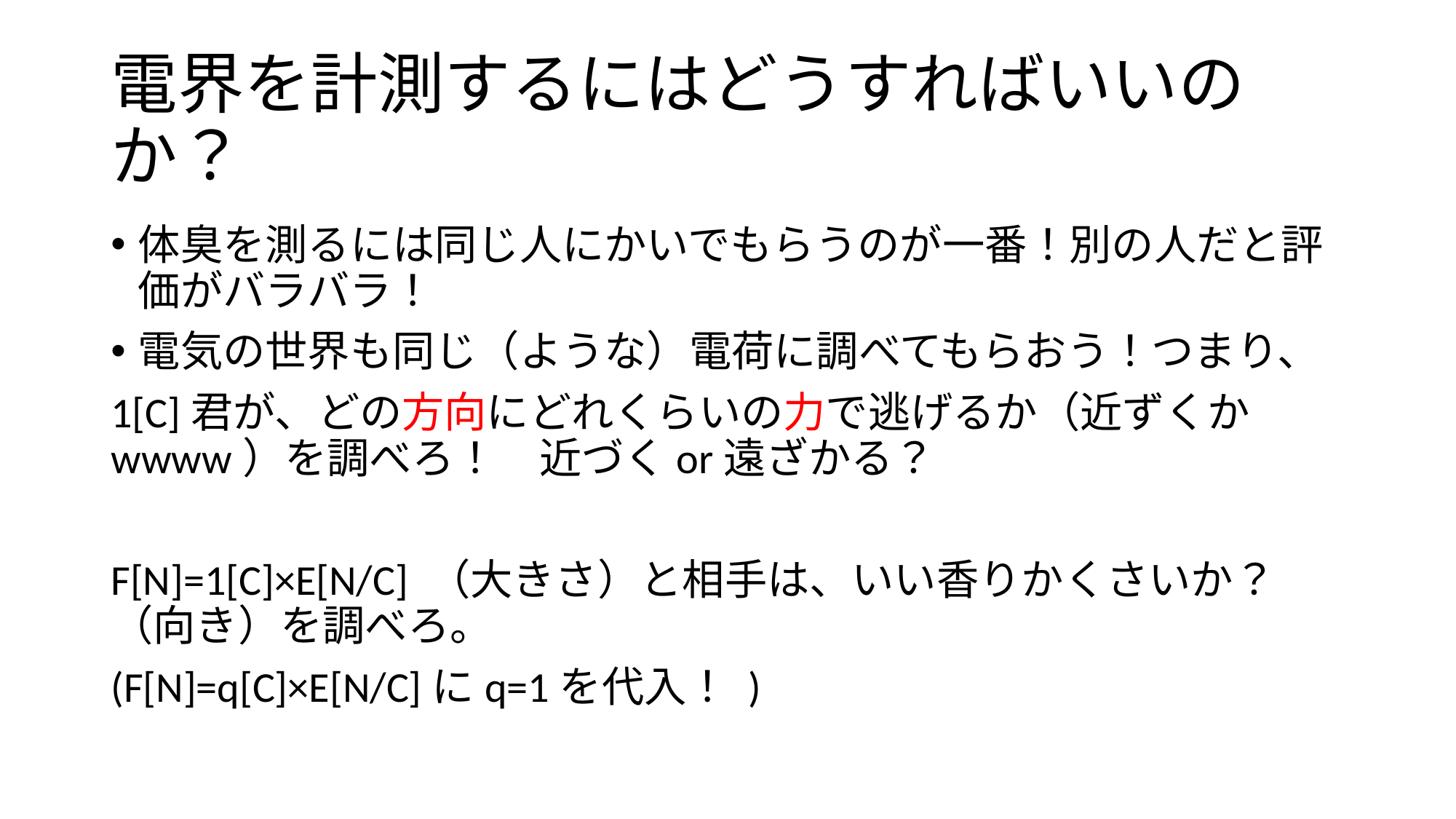

# 電界を計測するにはどうすればいいのか？
体臭を測るには同じ人にかいでもらうのが一番！別の人だと評価がバラバラ！
電気の世界も同じ（ような）電荷に調べてもらおう！つまり、
1[C]君が、どの方向にどれくらいの力で逃げるか（近ずくかwwww）を調べろ！　近づくor遠ざかる？

F[N]=1[C]×E[N/C] （大きさ）と相手は、いい香りかくさいか？ （向き）を調べろ。
(F[N]=q[C]×E[N/C]にq=1を代入！ )